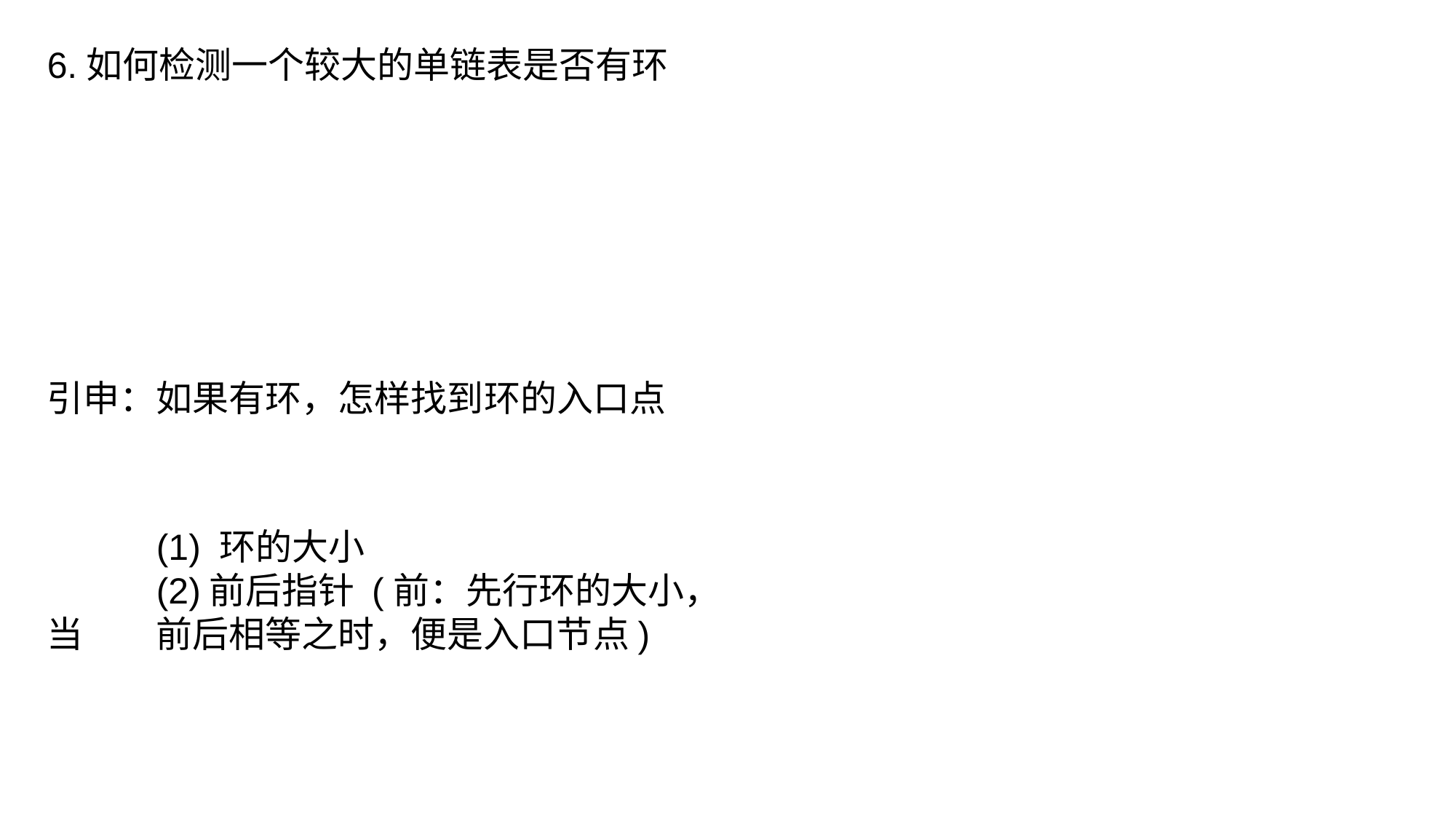

6.如何检测一个较大的单链表是否有环
引申：如果有环，怎样找到环的入口点
	(1) 环的大小
	(2)前后指针 (前：先行环的大小，当	前后相等之时，便是入口节点)